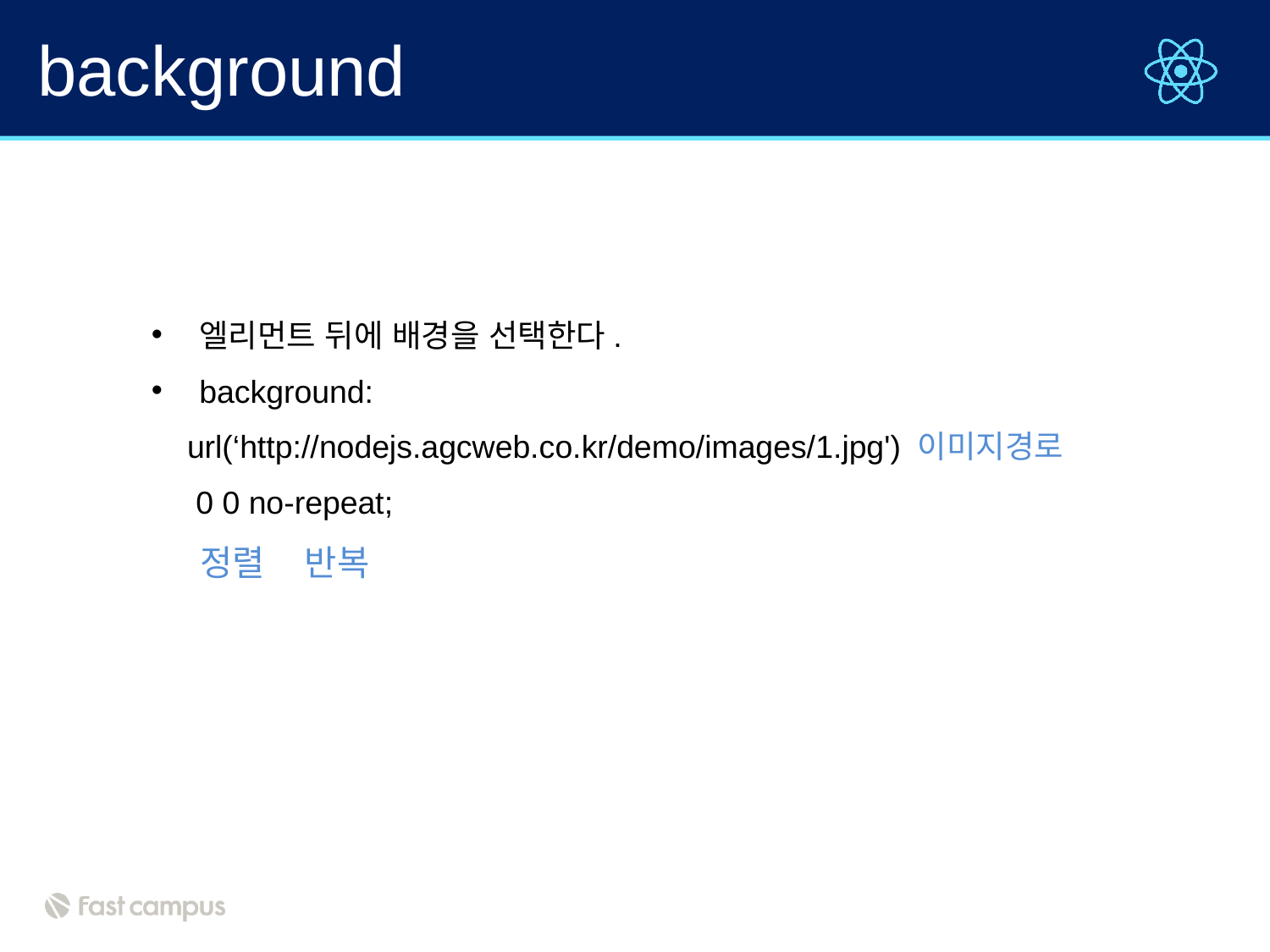

# background
엘리먼트 뒤에 배경을 선택한다.
background:
    url(‘http://nodejs.agcweb.co.kr/demo/images/1.jpg') 이미지경로
     0 0 no-repeat;
    정렬    반복